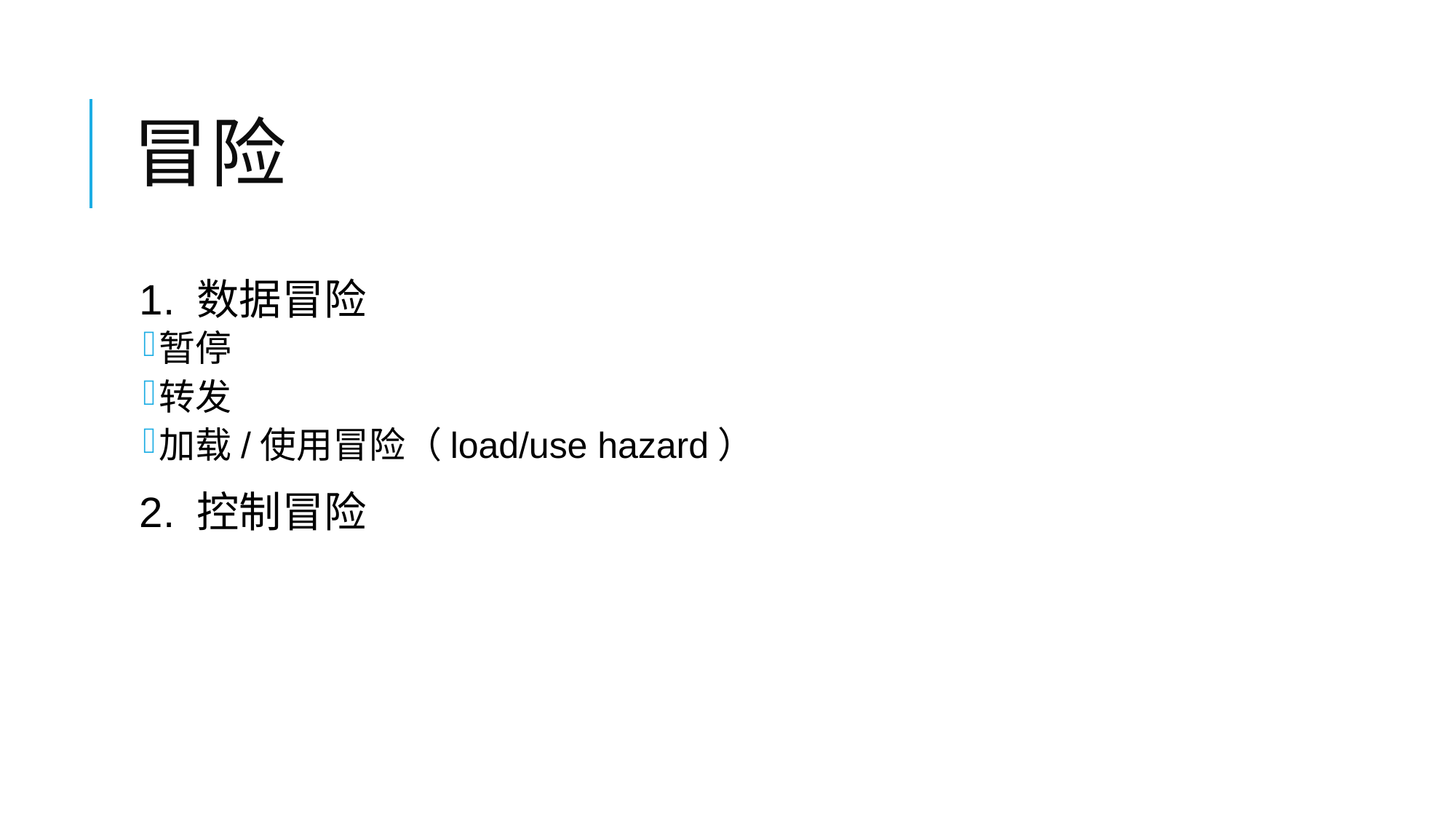

# 冒险
1. 数据冒险
暂停
转发
加载/使用冒险（load/use hazard）
2. 控制冒险